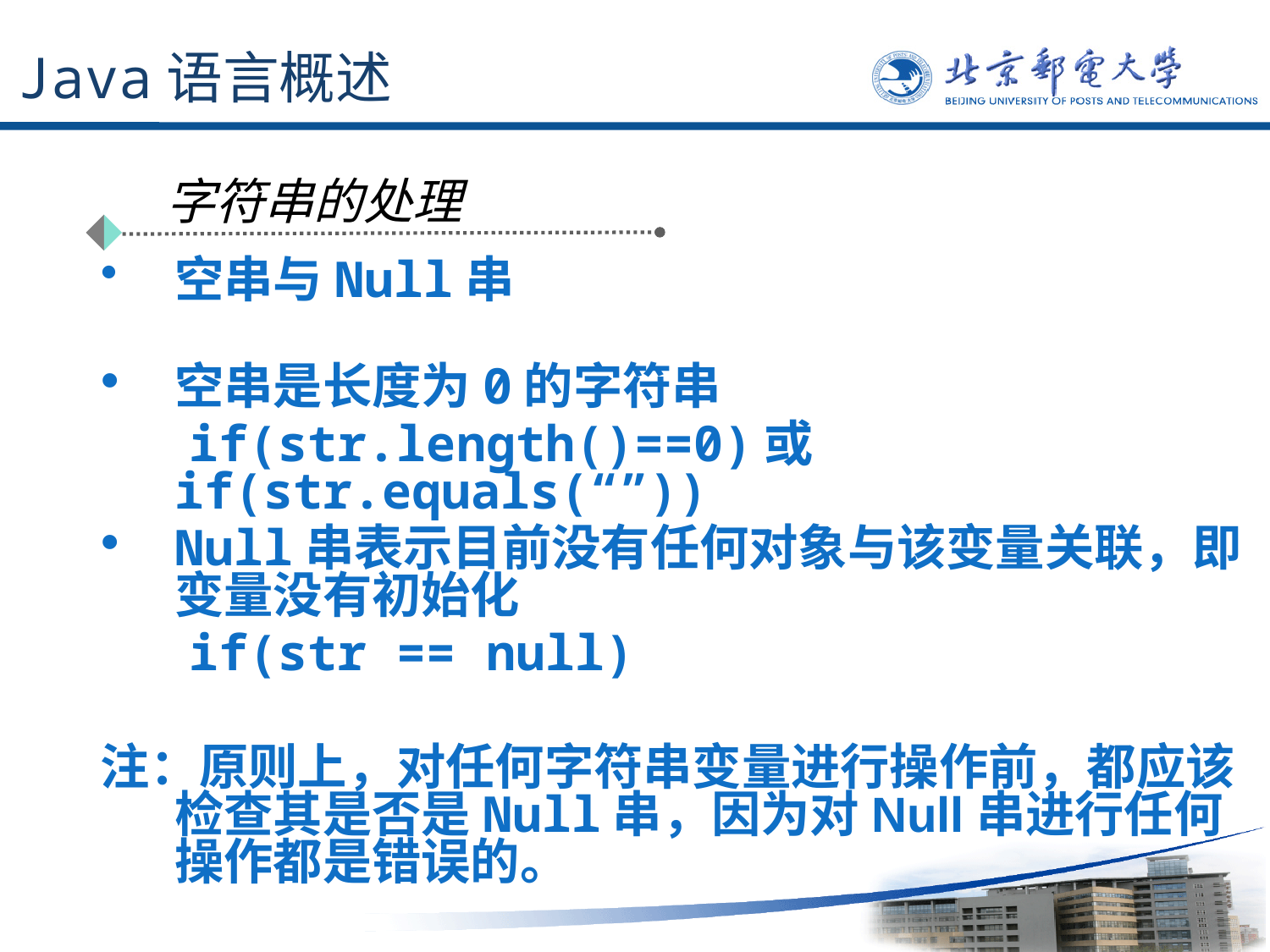

# Java语言概述

字符串的处理

空串与Null串

空串是长度为0的字符串
   if(str.length()==0)或 if(str.equals(“”))
Null串表示目前没有任何对象与该变量关联，即变量没有初始化
   if(str == null)

注：原则上，对任何字符串变量进行操作前，都应该检查其是否是Null串，因为对Null串进行任何操作都是错误的。